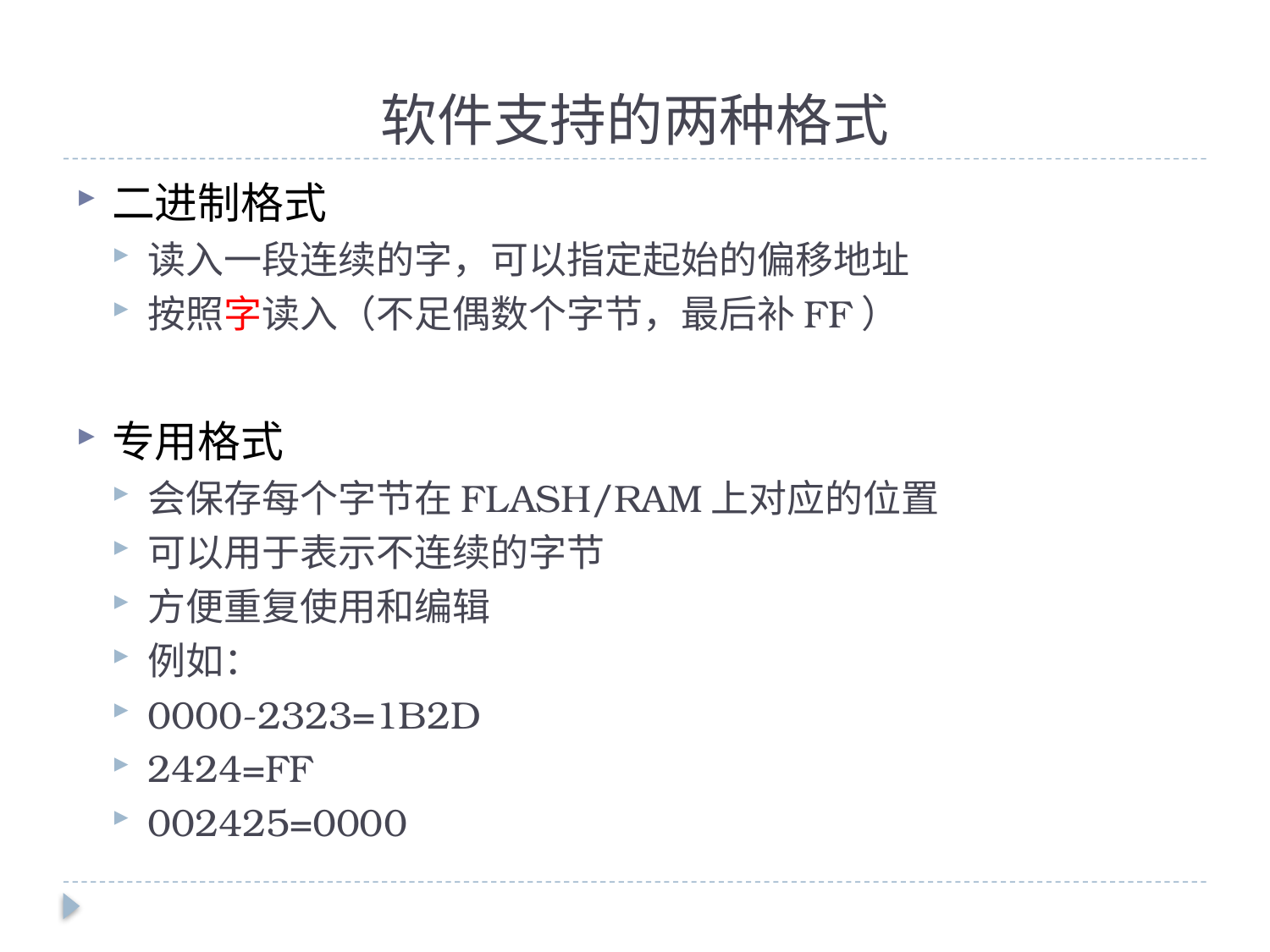

# 软件支持的两种格式
二进制格式
读入一段连续的字，可以指定起始的偏移地址
按照字读入（不足偶数个字节，最后补FF）

专用格式
会保存每个字节在FLASH/RAM上对应的位置
可以用于表示不连续的字节
方便重复使用和编辑
例如：
0000-2323=1B2D
2424=FF
002425=0000